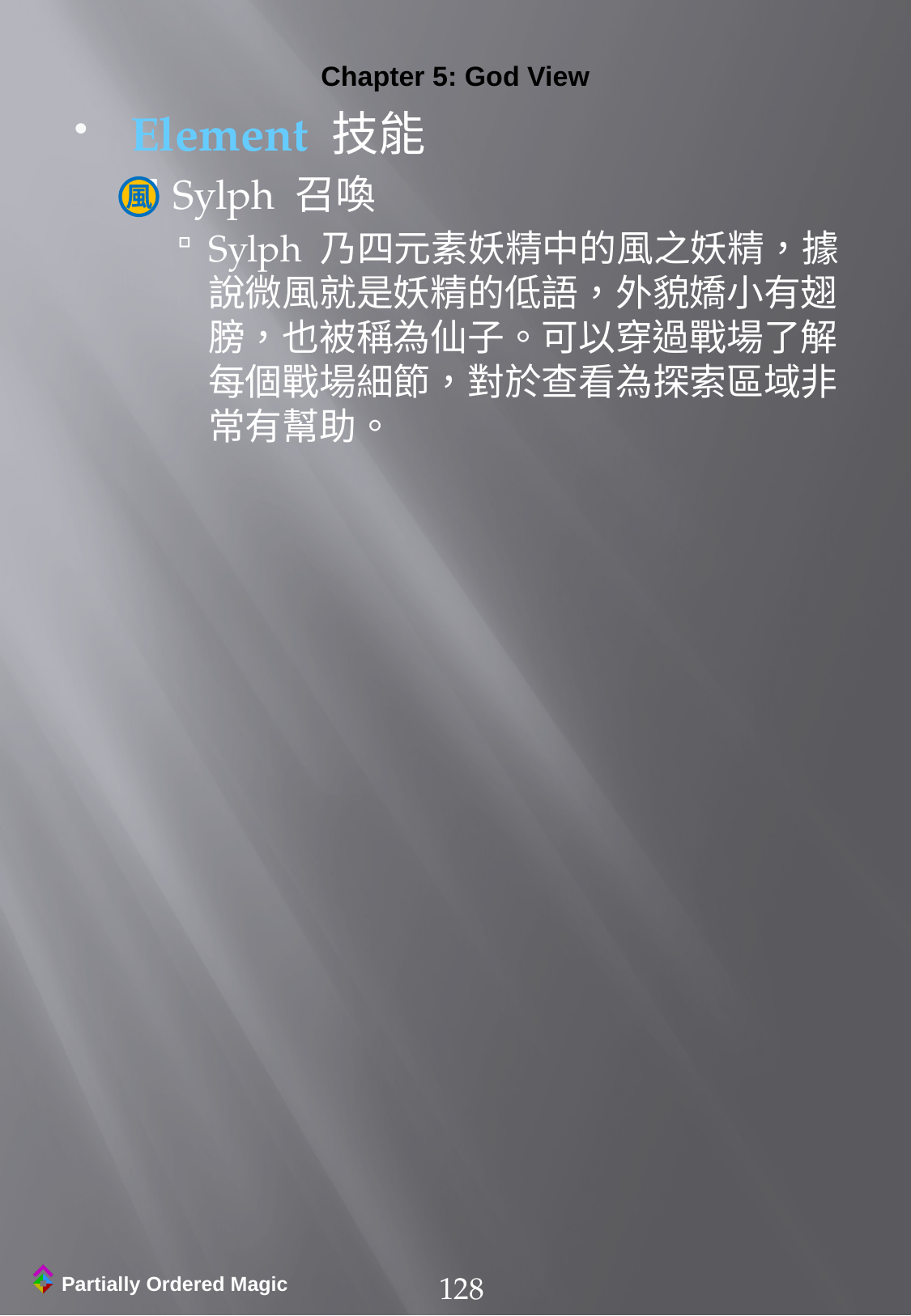

# Chapter 5: God View
Element 技能
Sylph 召喚
Sylph 乃四元素妖精中的風之妖精，據說微風就是妖精的低語，外貌嬌小有翅膀，也被稱為仙子。可以穿過戰場了解每個戰場細節，對於查看為探索區域非常有幫助。
風